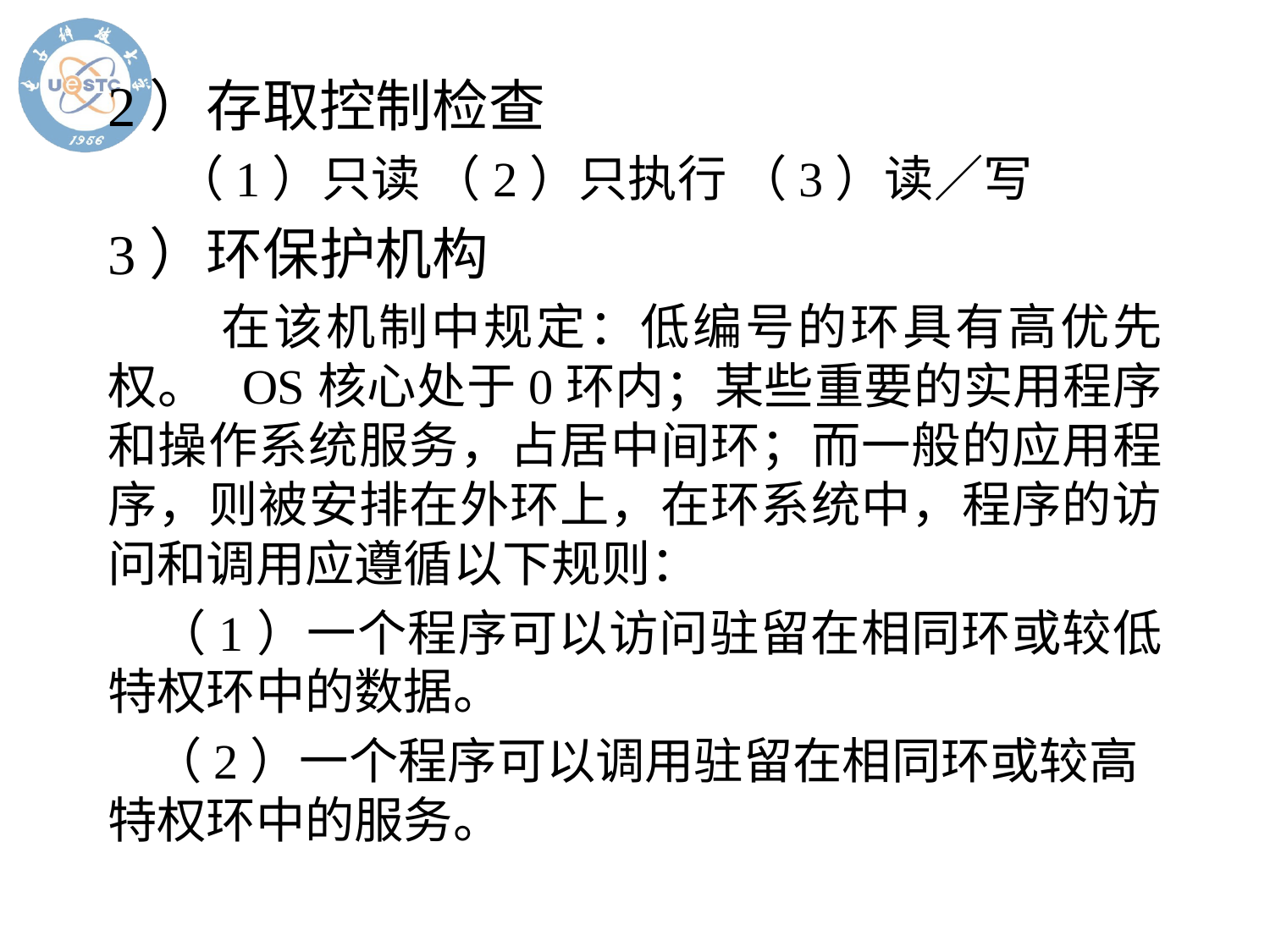

# 2）存取控制检查
     （1）只读 （2）只执行 （3）读／写
3）环保护机构
       在该机制中规定：低编号的环具有高优先权。  OS核心处于0环内；某些重要的实用程序和操作系统服务，占居中间环；而一般的应用程序，则被安排在外环上，在环系统中，程序的访问和调用应遵循以下规则：
   （1）一个程序可以访问驻留在相同环或较低特权环中的数据。
   （2）一个程序可以调用驻留在相同环或较高特权环中的服务。